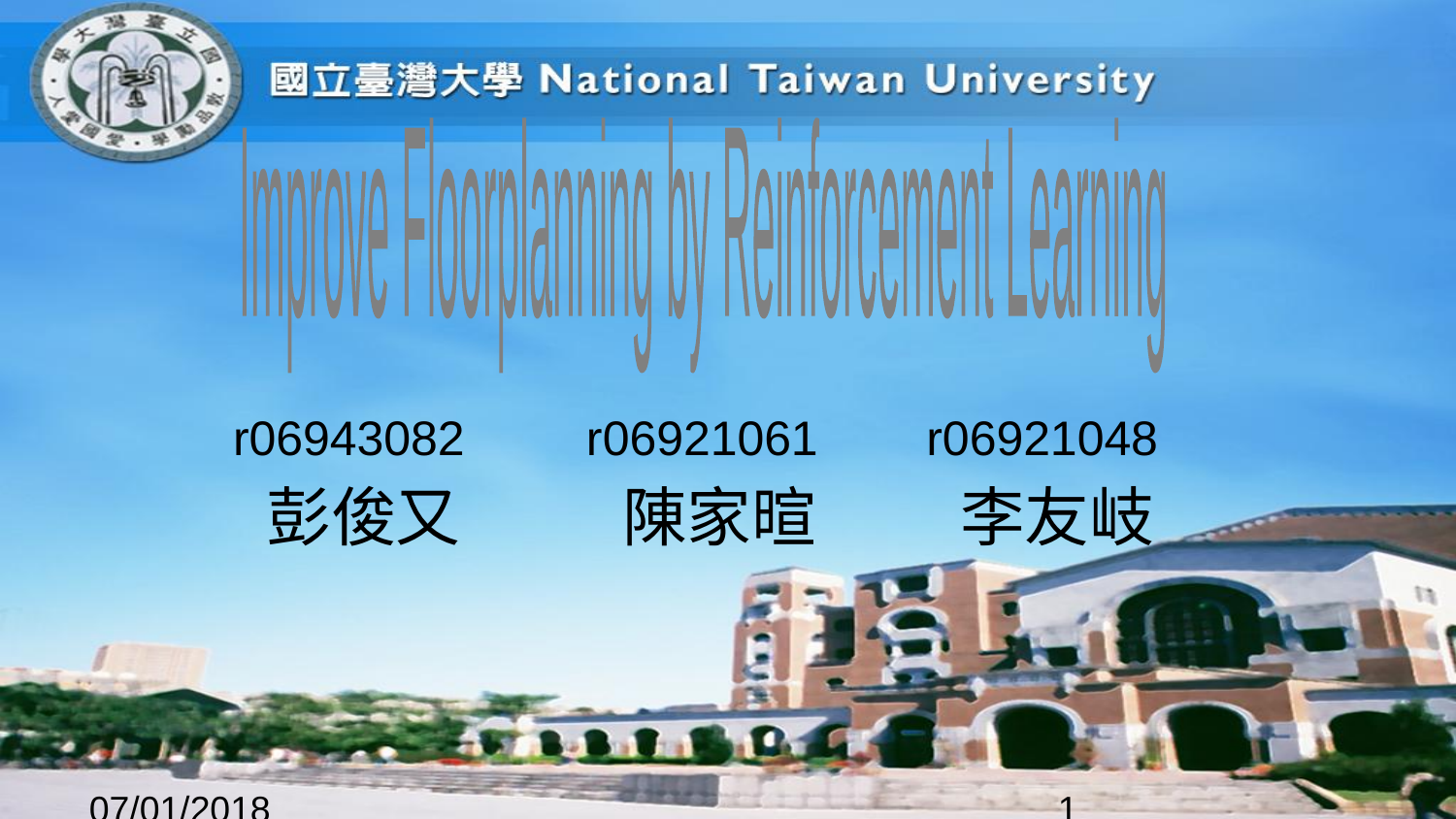

Improve Floorplanning by
Reinforcement Learning

r06943082         r06921061        r06921048
 彭俊又         陳家暄        李友岐
07/01/2018
1